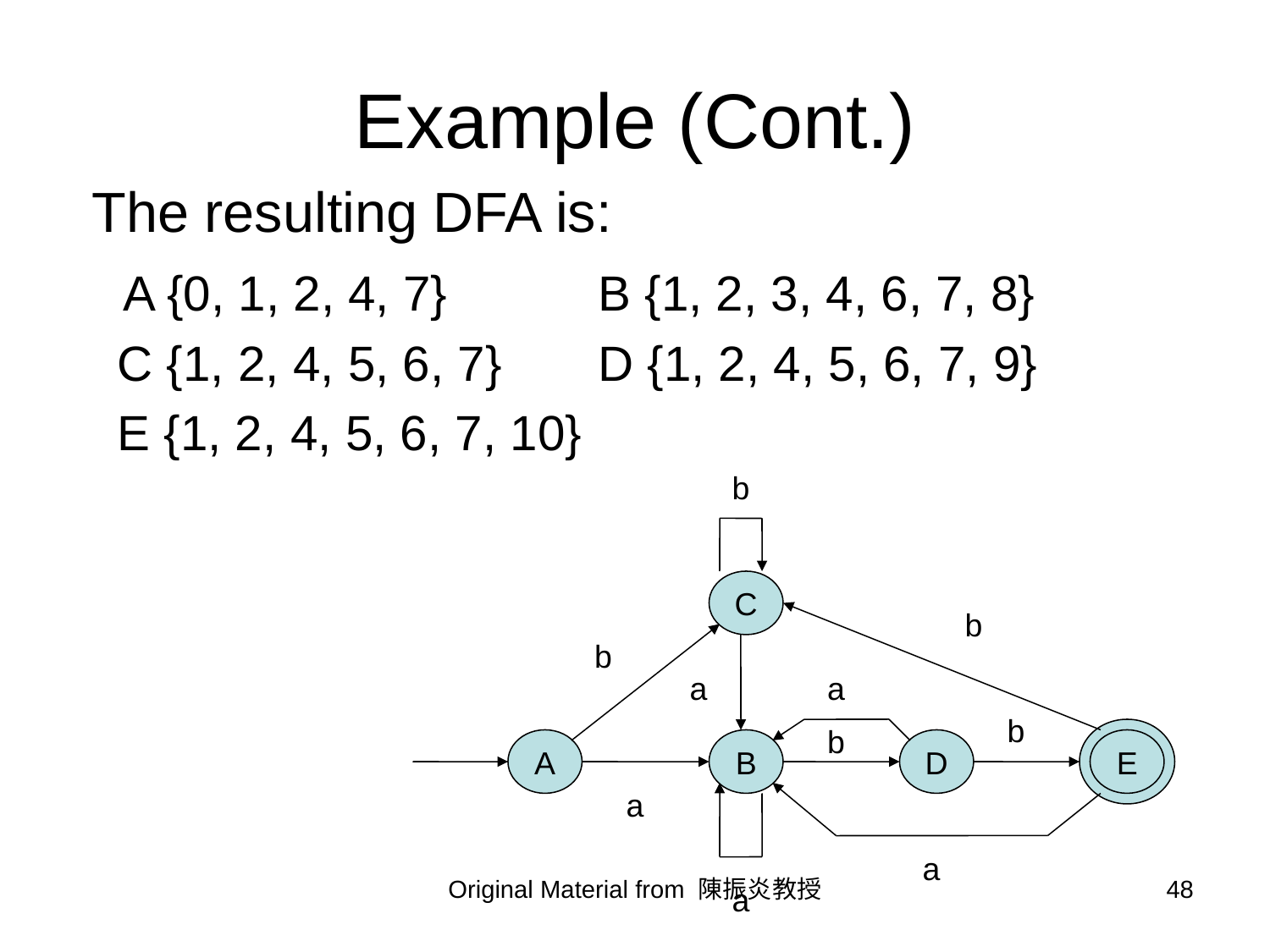

# Example (Cont.)
 The resulting DFA is:
   A {0, 1, 2, 4, 7}           B {1, 2, 3, 4, 6, 7, 8}
   C {1, 2, 4, 5, 6, 7}       D {1, 2, 4, 5, 6, 7, 9}
   E {1, 2, 4, 5, 6, 7, 10}
b

C

b

b

a
a
b

b

E
A
B
D

a

a

Original Material from 陳振炎教授
48
a